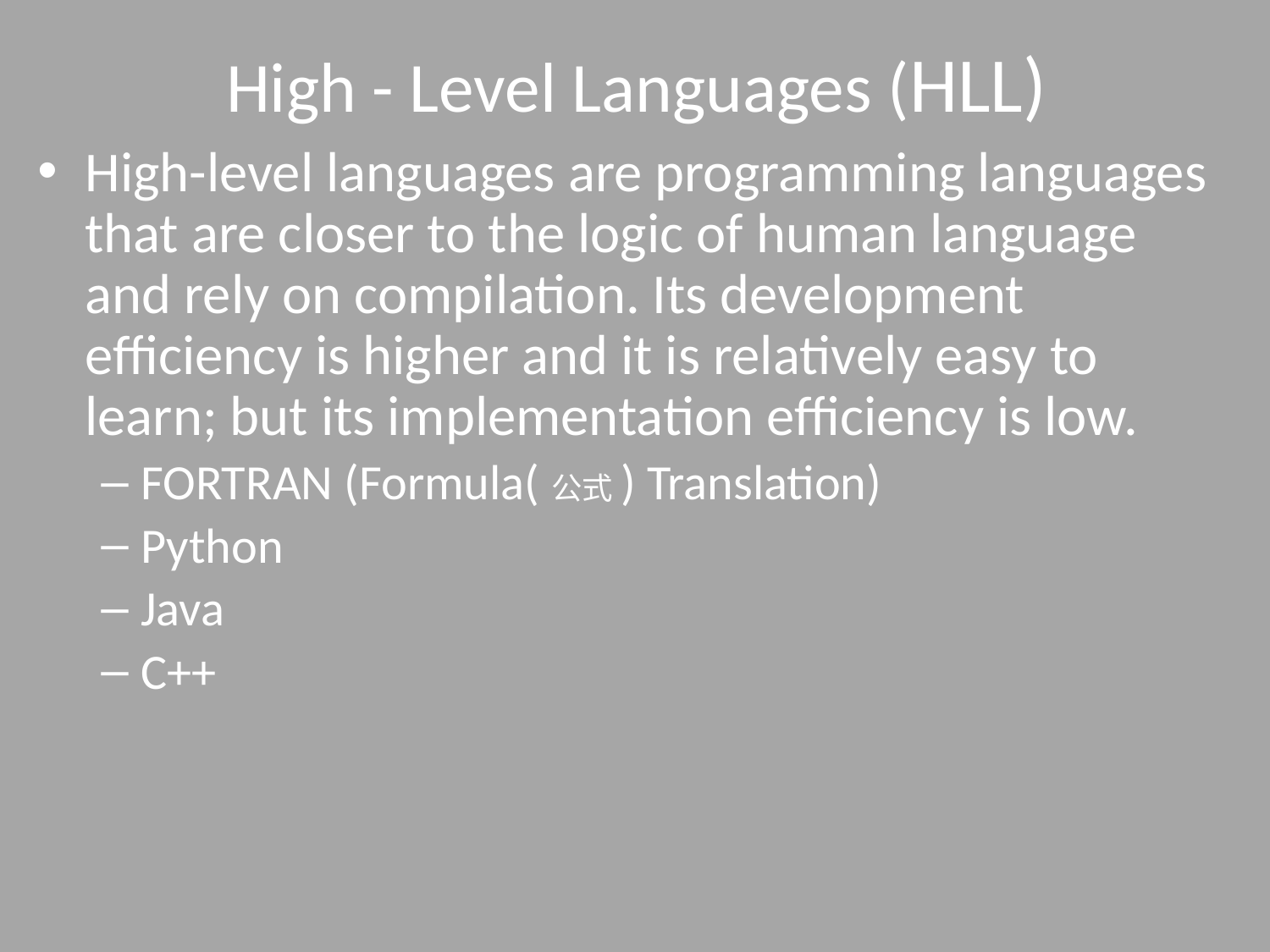

# High - Level Languages (HLL)
High-level languages are programming languages that are closer to the logic of human language and rely on compilation. Its development efficiency is higher and it is relatively easy to learn; but its implementation efficiency is low.
FORTRAN (Formula(公式) Translation)
Python
Java
C++